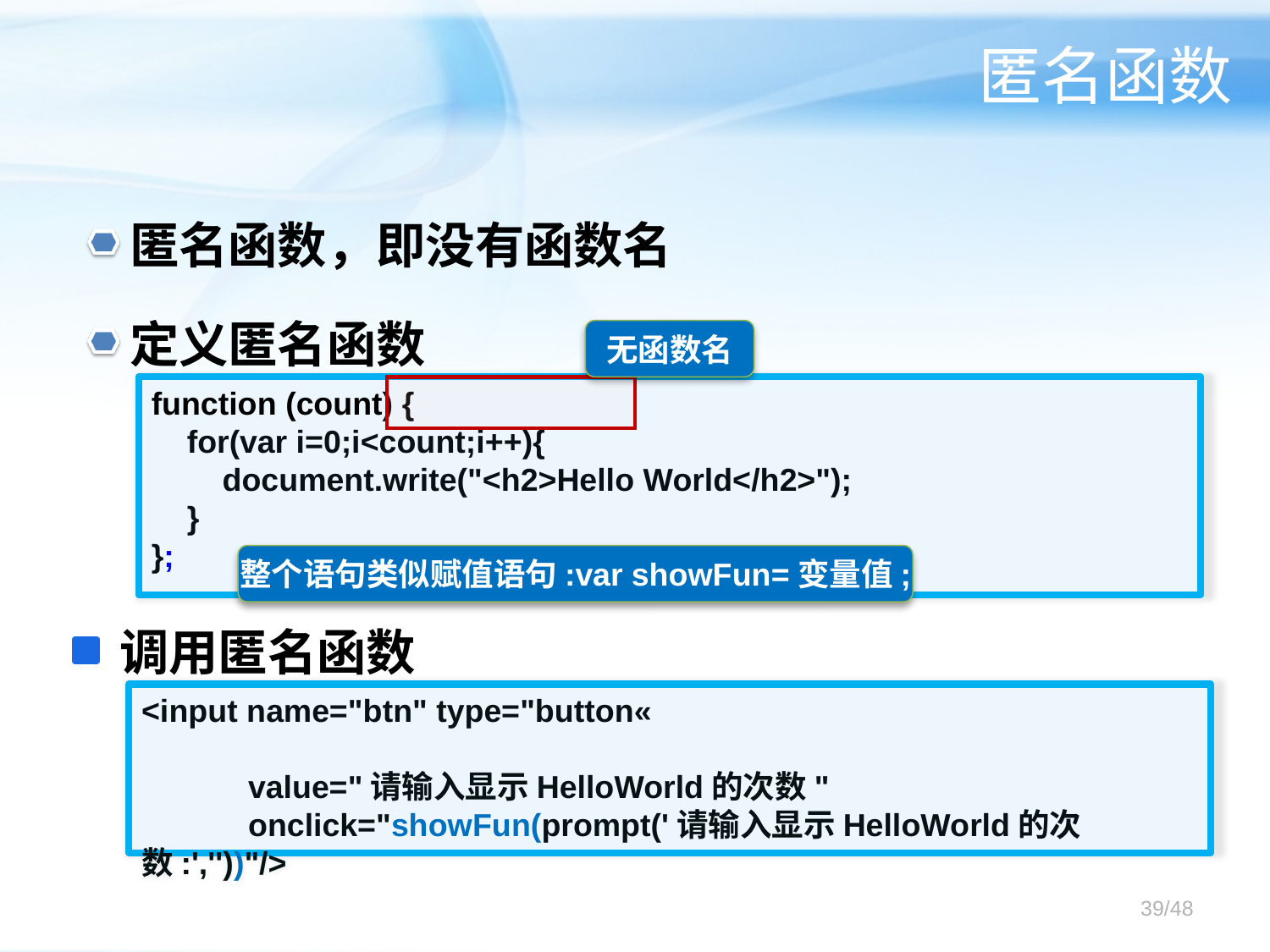

# 匿名函数
匿名函数，即没有函数名
定义匿名函数
无函数名
function (count) {
    for(var i=0;i<count;i++){
        document.write("<h2>Hello World</h2>");
    }
};

整个语句类似赋值语句:var showFun=变量值;
调用匿名函数

<input name="btn" type="button«

            value="请输入显示HelloWorld的次数"
            onclick="showFun(prompt('请输入显示HelloWorld的次数:',''))"/>
39/48